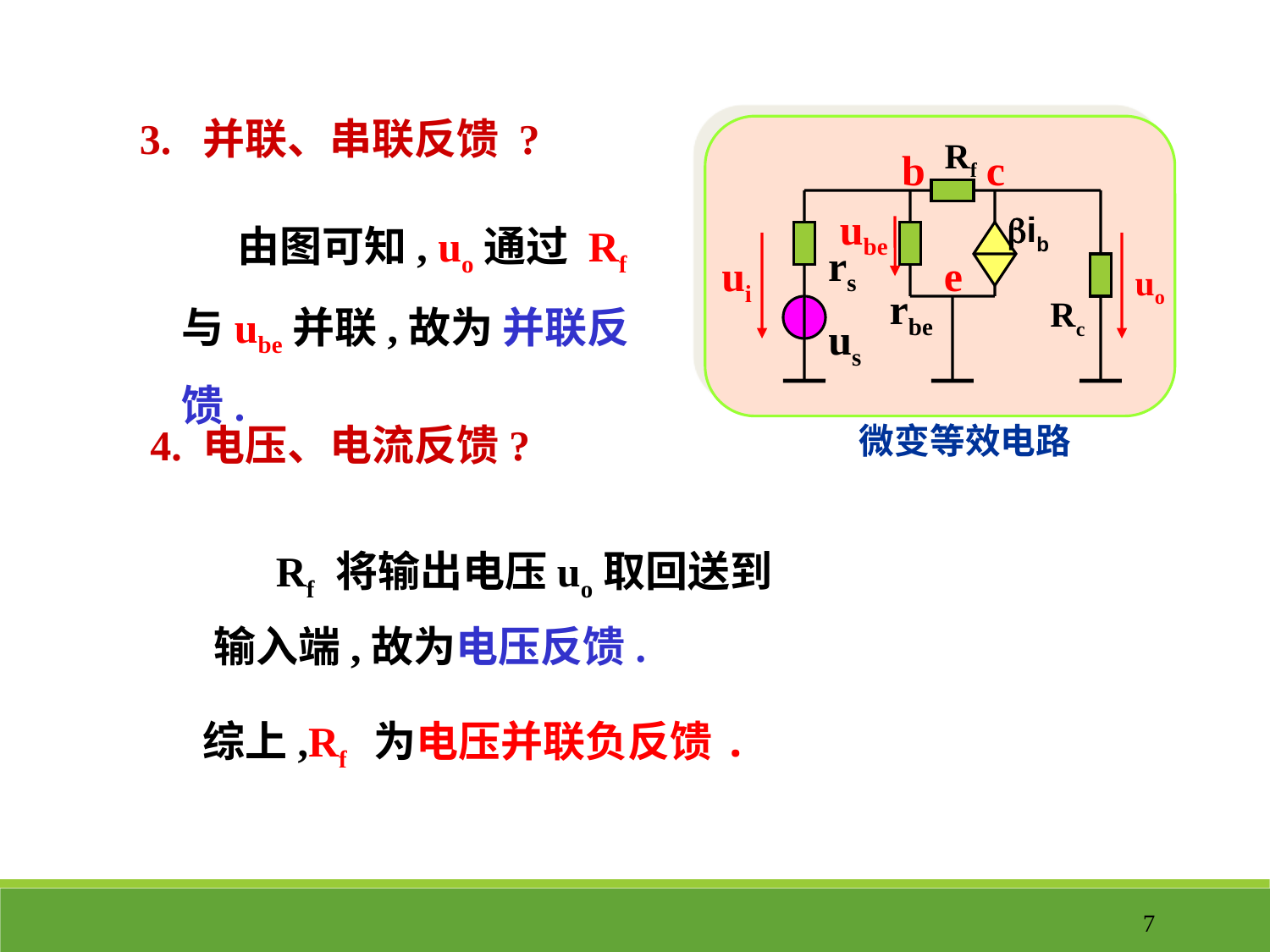

3.  并联、串联反馈 ?

Rf
b
c

ube
βib

rs

ui
e

uo
rbe

Rc

us

微变等效电路
      由图可知, uo通过 Rf与ube并联,故为 并联反馈.
4. 电压、电流反馈?
       Rf 将输出电压uo取回送到输入端,故为电压反馈.
综上,Rf  为电压并联负反馈.
7